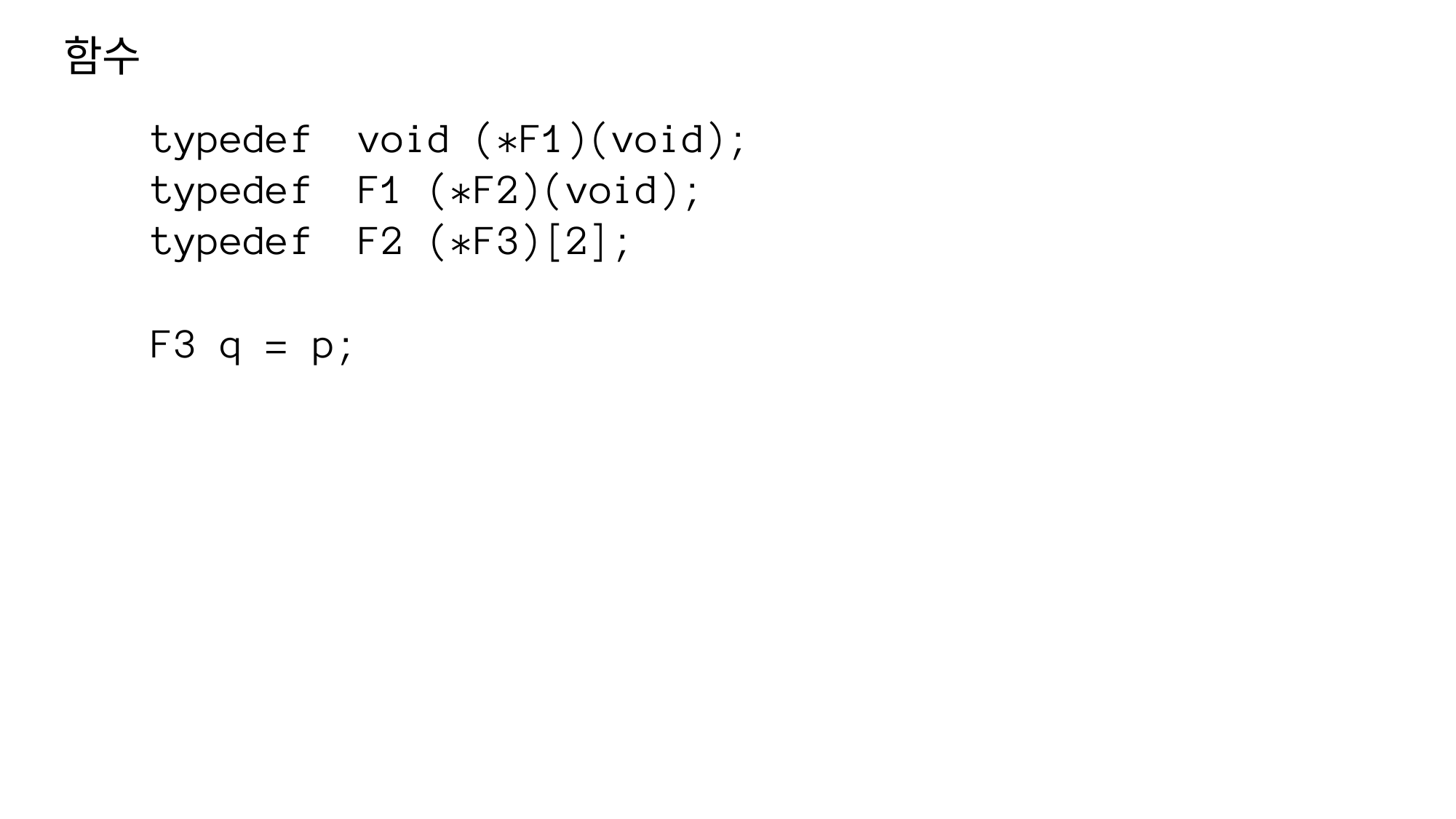

함수
typedef  void (*F1)(void);
typedef  F1 (*F2)(void);
typedef  F2 (*F3)[2];
F3 q = p;